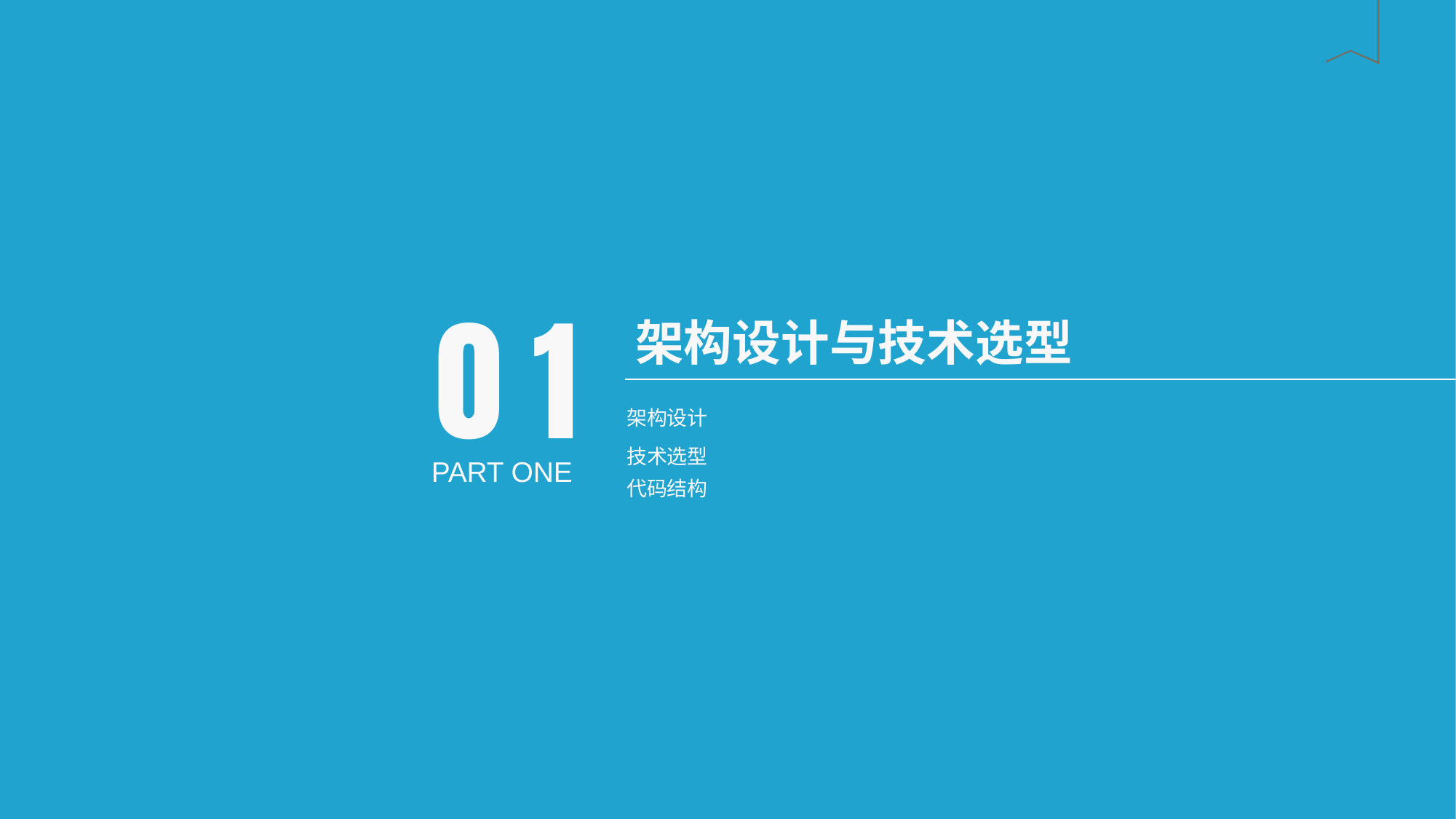

0 1
架构设计与技术选型
架构设计
技术选型
代码结构
PART ONE